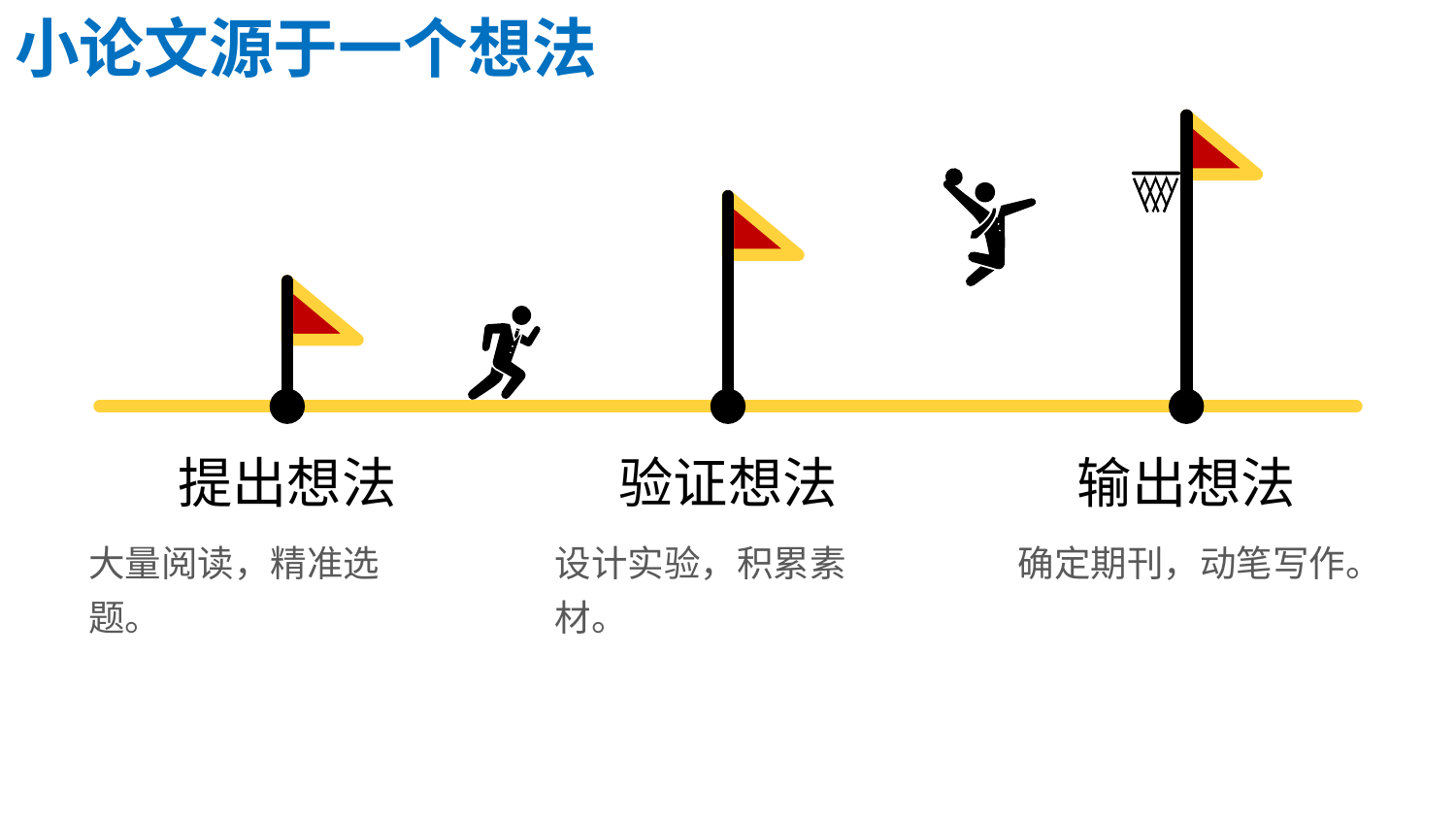

小论文源于一个想法

提出想法
验证想法
输出想法
确定期刊，动笔写作。
大量阅读，精准选题。
设计实验，积累素材。